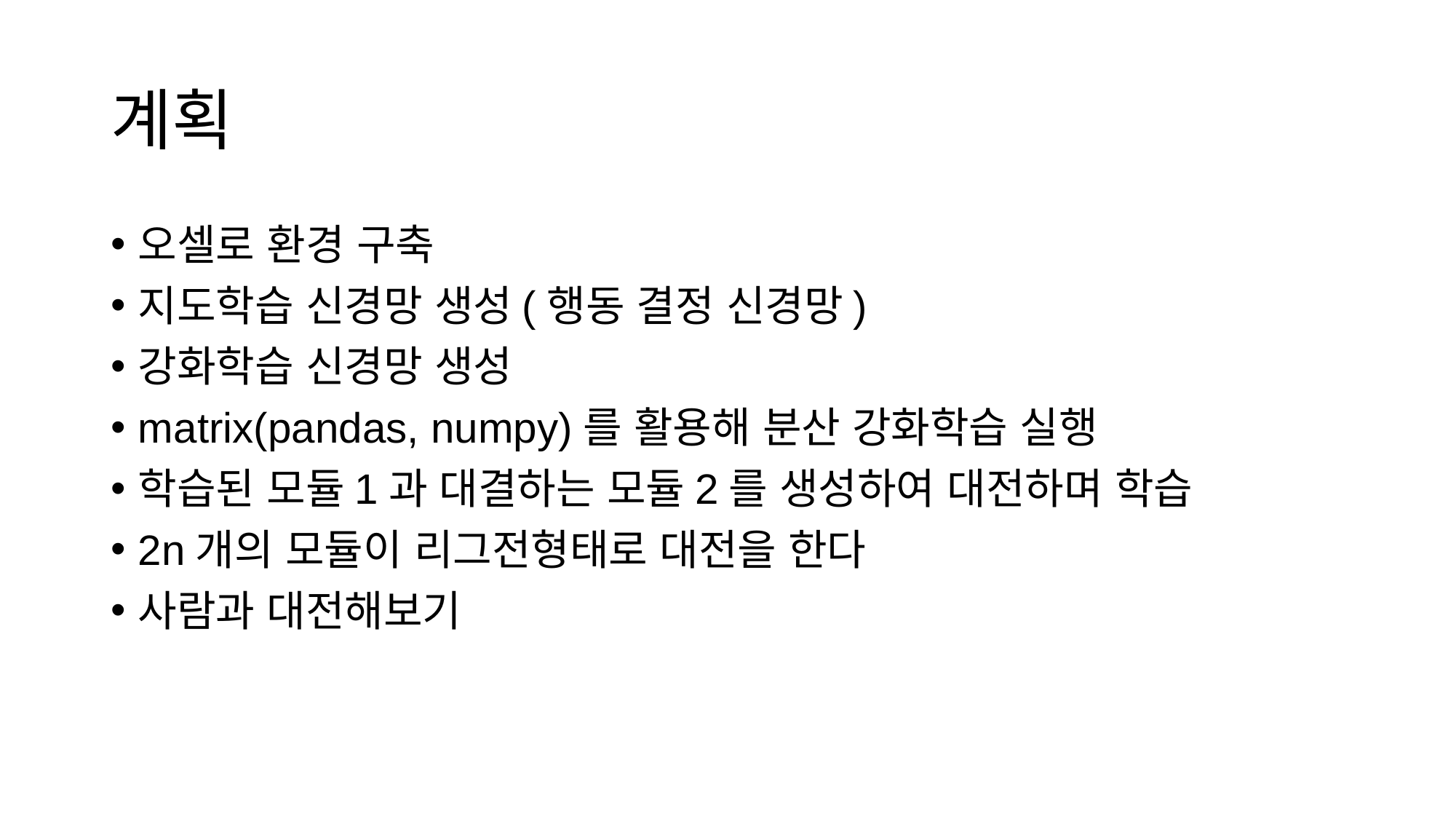

# 계획
오셀로 환경 구축
지도학습 신경망 생성(행동 결정 신경망)
강화학습 신경망 생성
matrix(pandas, numpy)를 활용해 분산 강화학습 실행
학습된 모듈1과 대결하는 모듈2를 생성하여 대전하며 학습
2n개의 모듈이 리그전형태로 대전을 한다
사람과 대전해보기